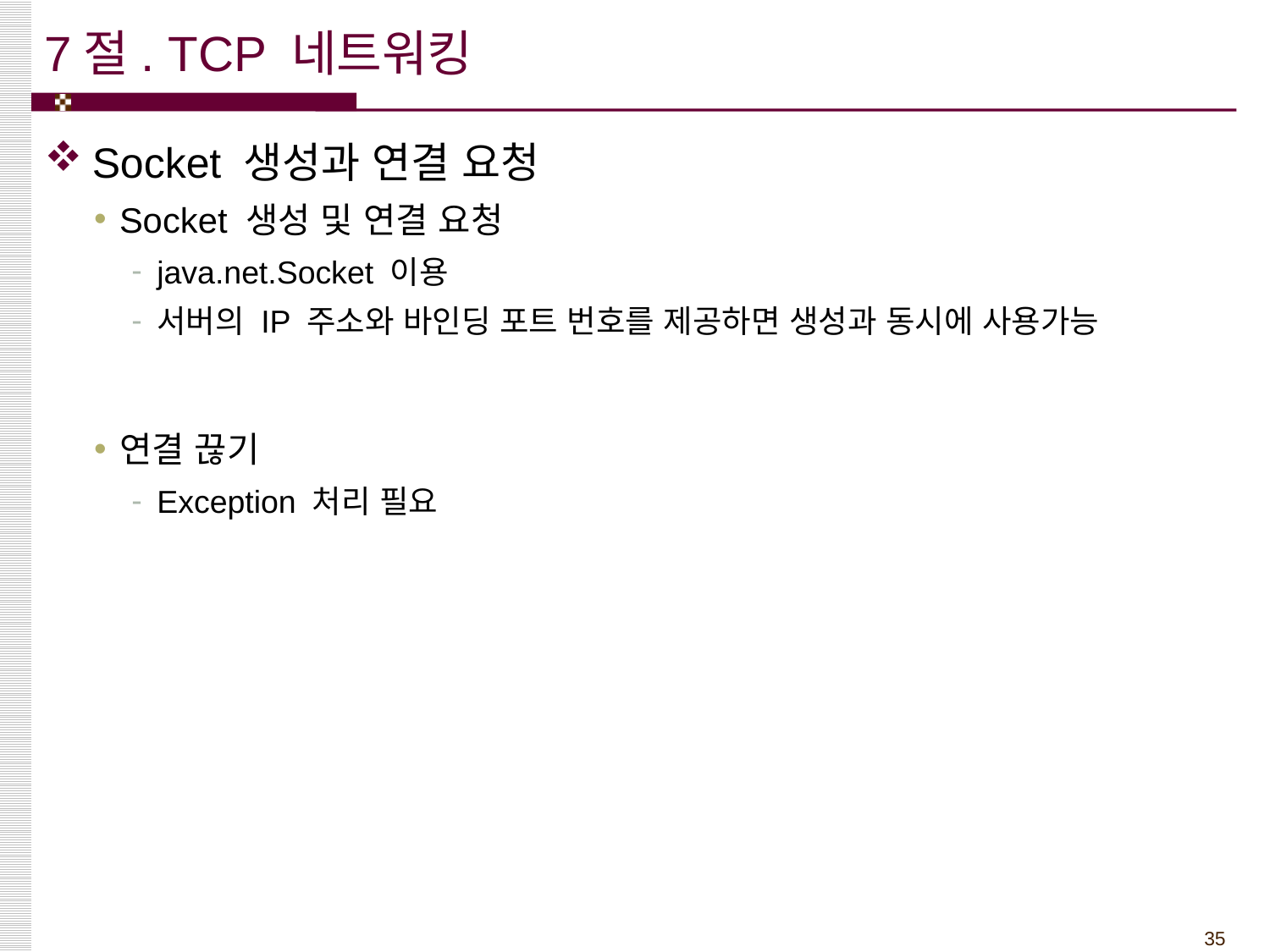

# 7절. TCP 네트워킹
Socket 생성과 연결 요청
Socket 생성 및 연결 요청
java.net.Socket 이용
서버의 IP 주소와 바인딩 포트 번호를 제공하면 생성과 동시에 사용가능

연결 끊기
Exception 처리 필요